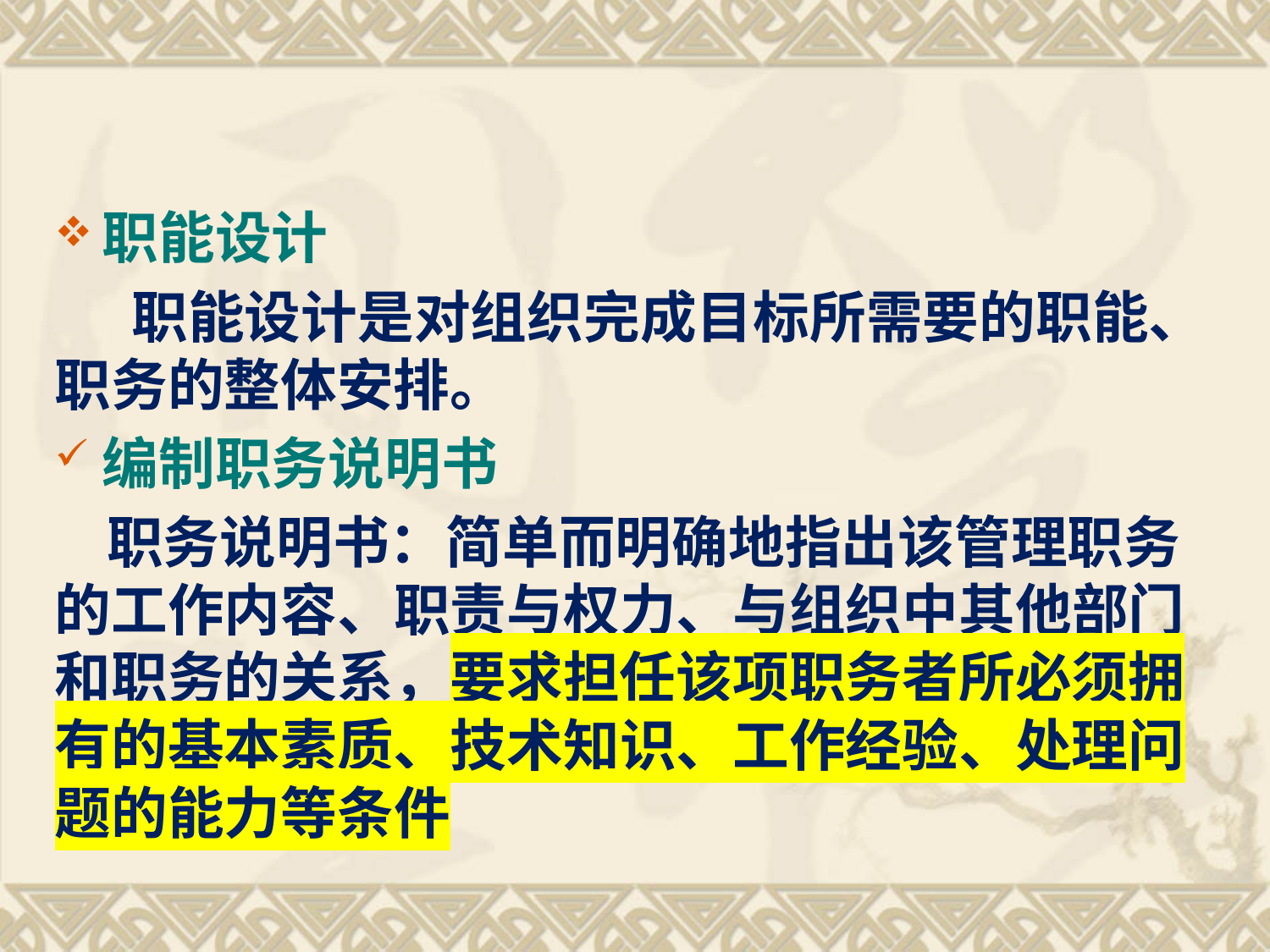

职能设计
     职能设计是对组织完成目标所需要的职能、职务的整体安排。
编制职务说明书
   职务说明书：简单而明确地指出该管理职务的工作内容、职责与权力、与组织中其他部门和职务的关系，要求担任该项职务者所必须拥有的基本素质、技术知识、工作经验、处理问题的能力等条件